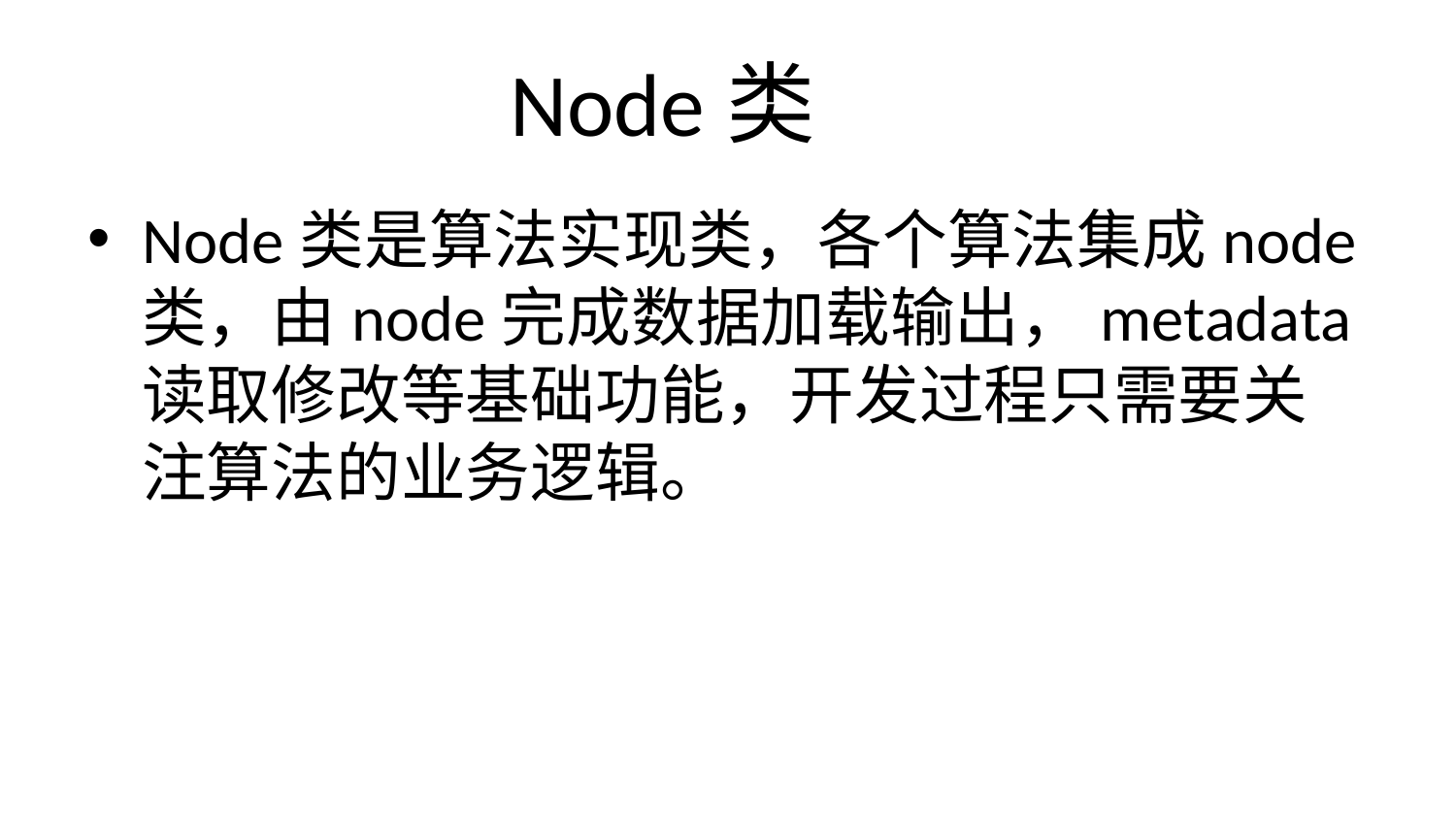

# Node类
Node类是算法实现类，各个算法集成node类，由node完成数据加载输出，metadata读取修改等基础功能，开发过程只需要关注算法的业务逻辑。